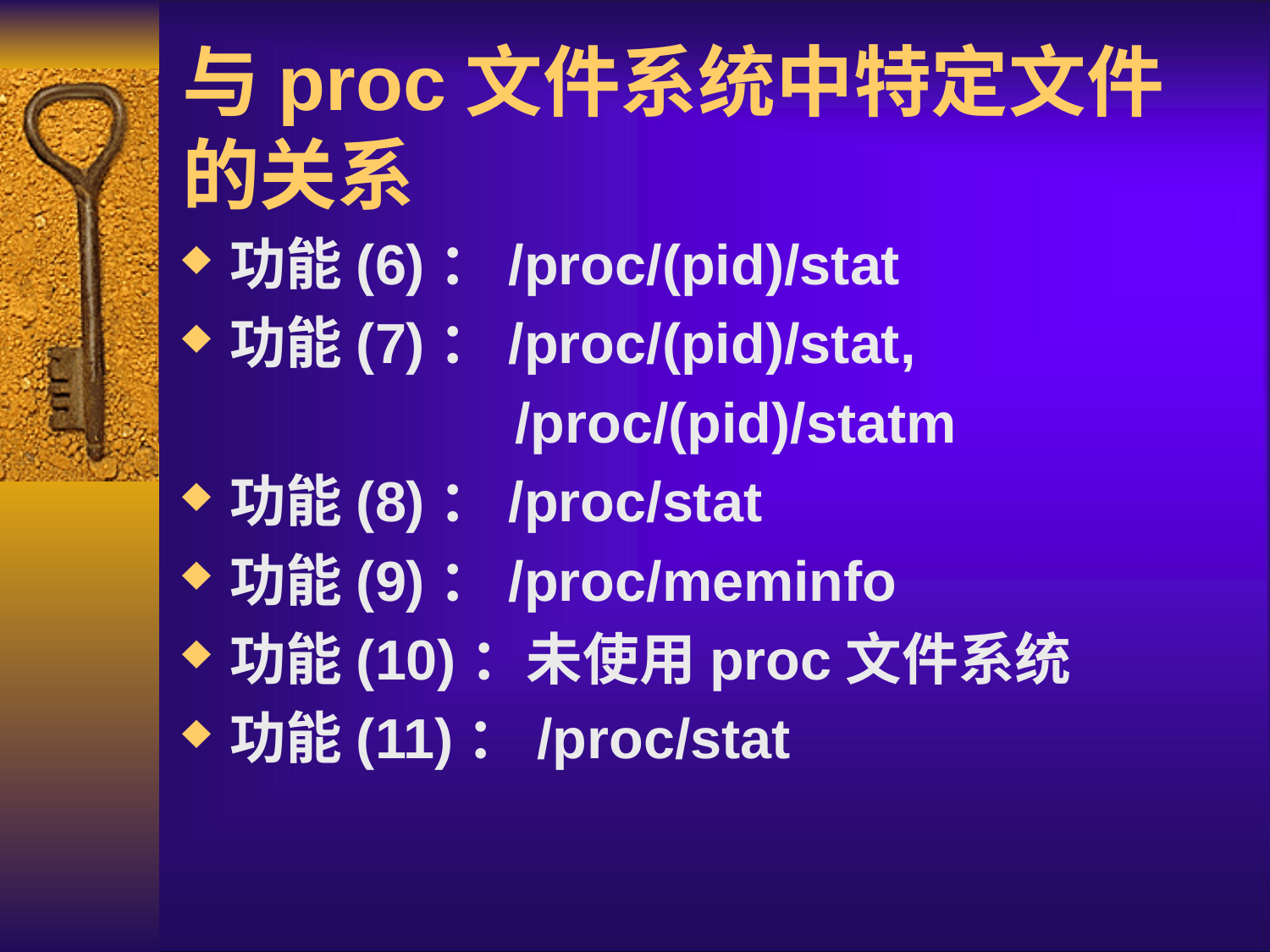

# 与proc文件系统中特定文件的关系
功能(6)：/proc/(pid)/stat
功能(7)：/proc/(pid)/stat,
			  /proc/(pid)/statm
功能(8)：/proc/stat
功能(9)：/proc/meminfo
功能(10)：未使用proc文件系统
功能(11)：/proc/stat